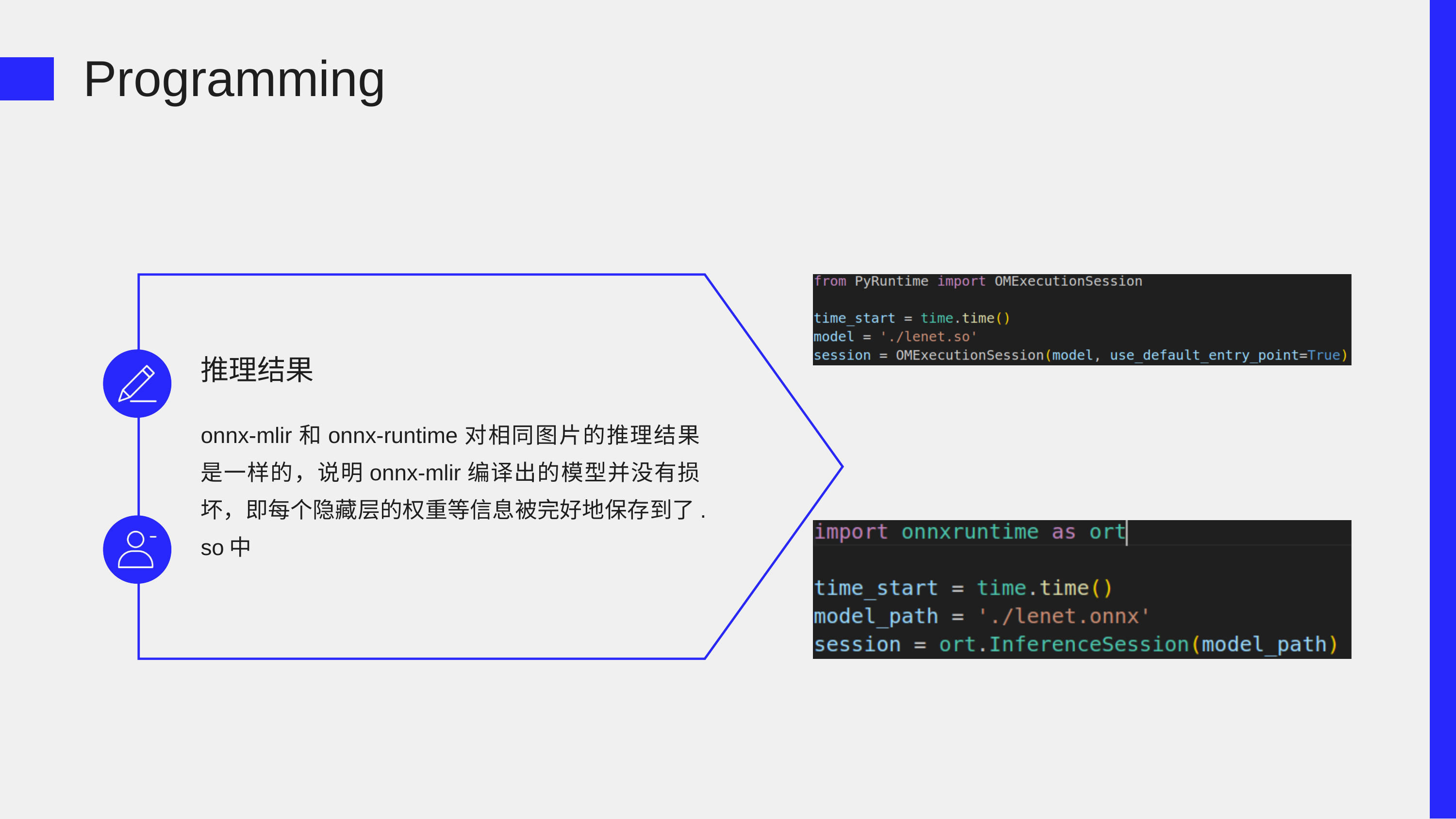

Programming

推理结果

onnx-mlir和onnx-runtime对相同图片的推理结果是一样的，说明onnx-mlir编译出的模型并没有损坏，即每个隐藏层的权重等信息被完好地保存到了.so中